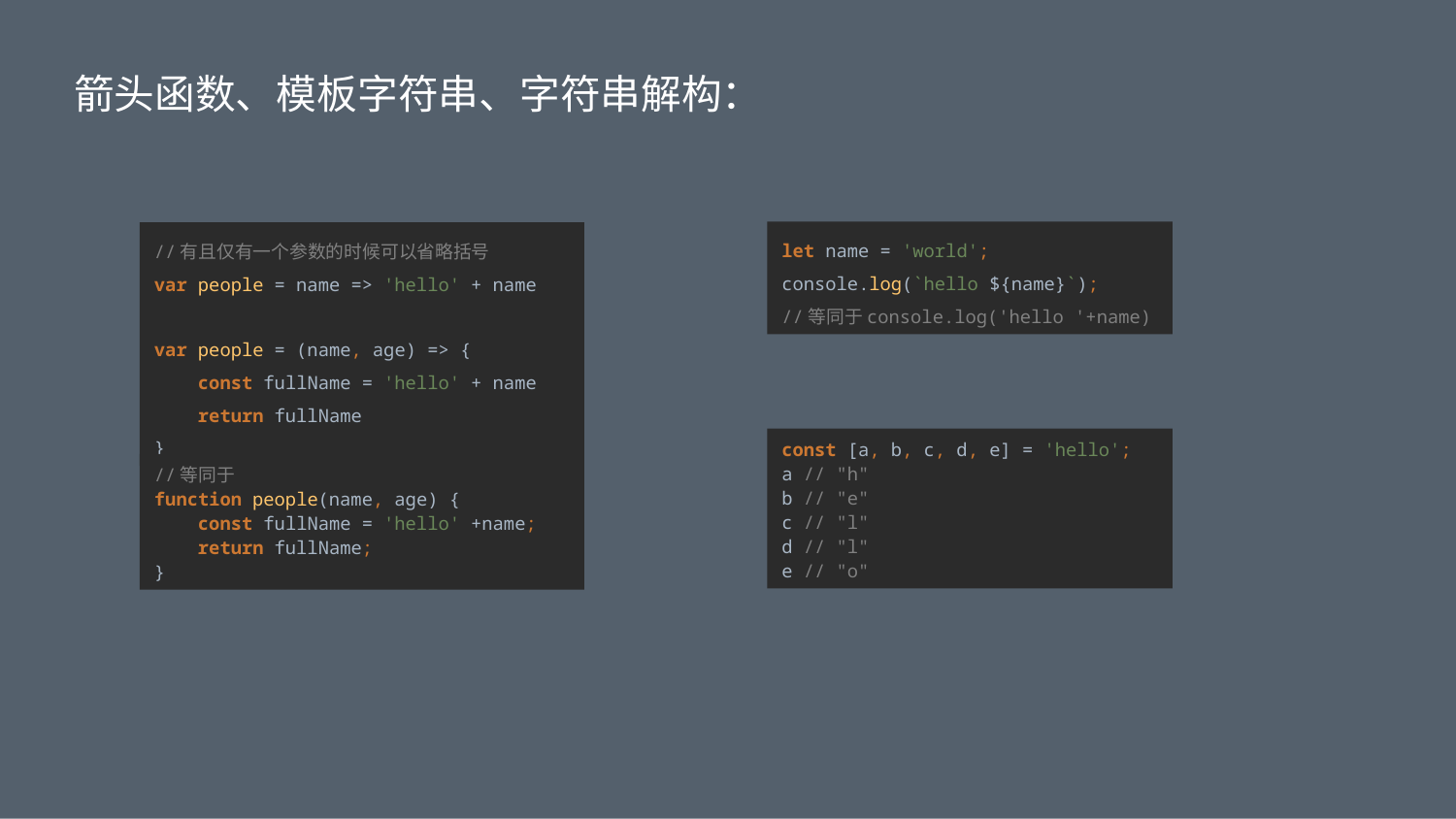

箭头函数、模板字符串、字符串解构：
//有且仅有一个参数的时候可以省略括号
var people = name => 'hello' + name
var people = (name, age) => {
    const fullName = 'hello' + name
    return fullName
}
let name = 'world';
console.log(`hello ${name}`);
//等同于console.log('hello '+name)
const [a, b, c, d, e] = 'hello';
a // "h"
b // "e"
c // "l"
d // "l"
e // "o"
//等同于
function people(name, age) {
    const fullName = 'hello' +name;
    return fullName;
}